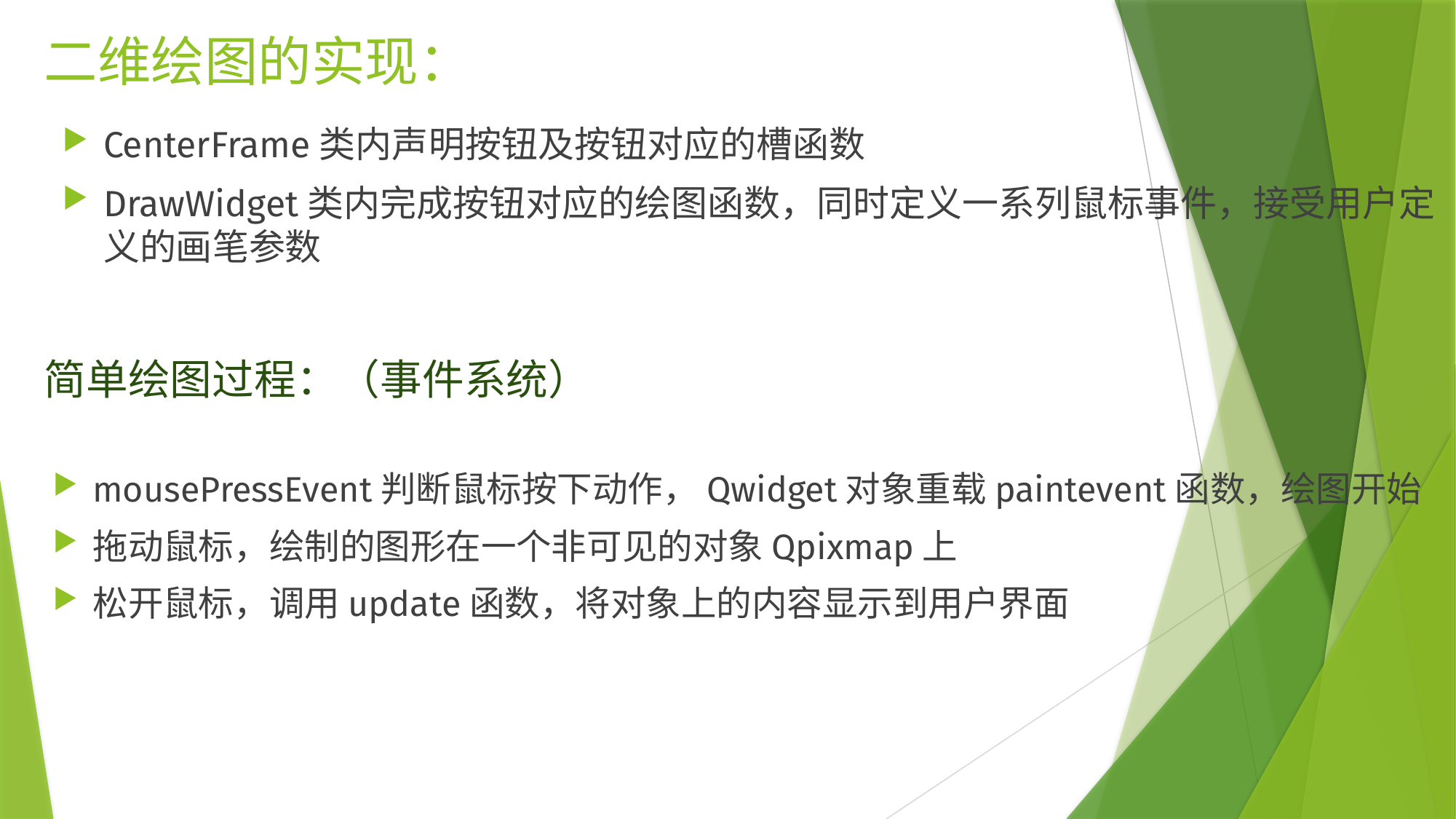

# 二维绘图的实现：
CenterFrame类内声明按钮及按钮对应的槽函数
DrawWidget类内完成按钮对应的绘图函数，同时定义一系列鼠标事件，接受用户定义的画笔参数
简单绘图过程：（事件系统）
mousePressEvent判断鼠标按下动作，Qwidget对象重载paintevent函数，绘图开始
拖动鼠标，绘制的图形在一个非可见的对象Qpixmap上
松开鼠标，调用update函数，将对象上的内容显示到用户界面